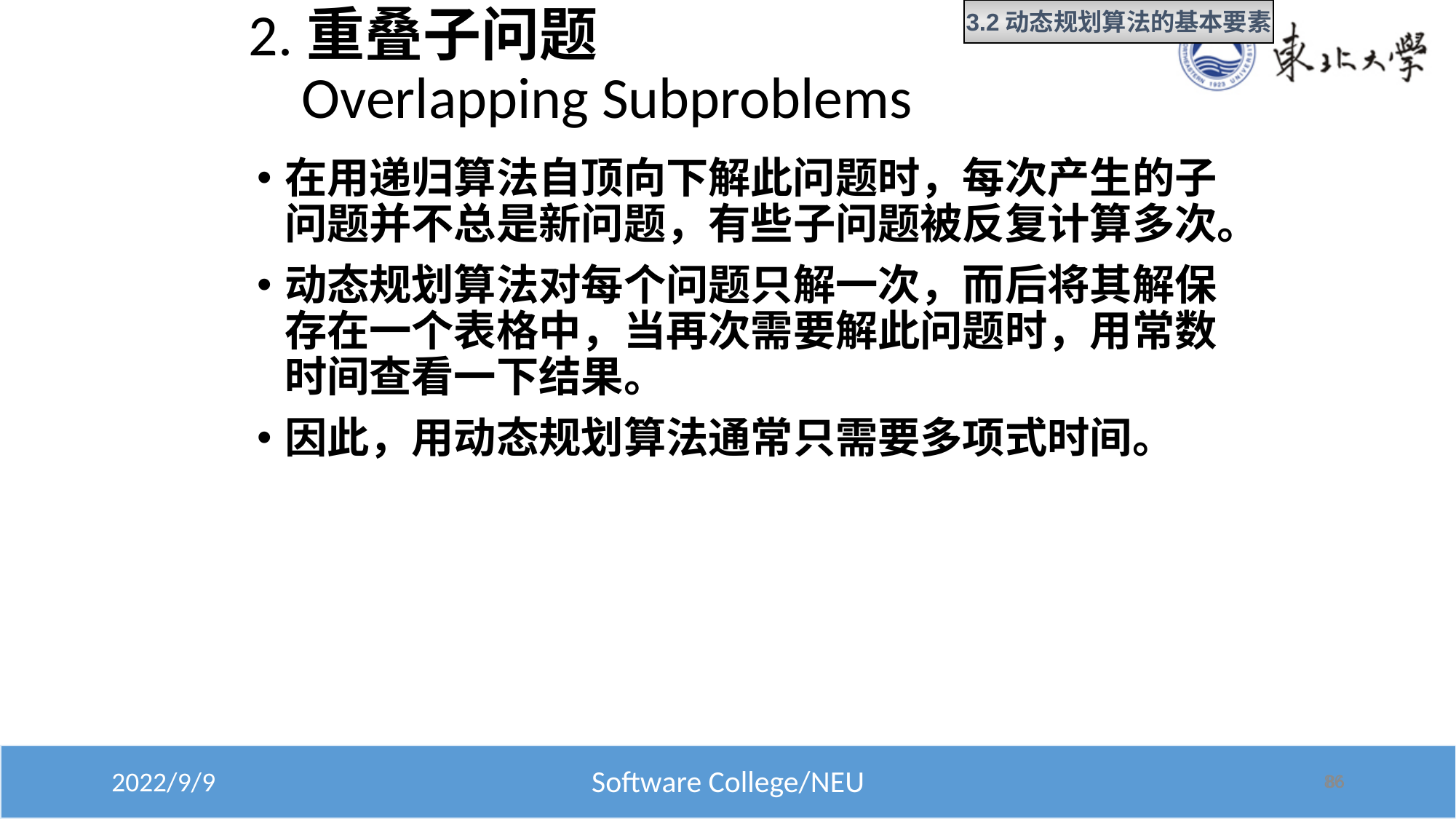

# 2.重叠子问题 Overlapping Subproblems
3.2动态规划算法的基本要素
动态规划算法的基本要素
在用递归算法自顶向下解此问题时，每次产生的子问题并不总是新问题，有些子问题被反复计算多次。
动态规划算法对每个问题只解一次，而后将其解保存在一个表格中，当再次需要解此问题时，用常数时间查看一下结果。
因此，用动态规划算法通常只需要多项式时间。
86